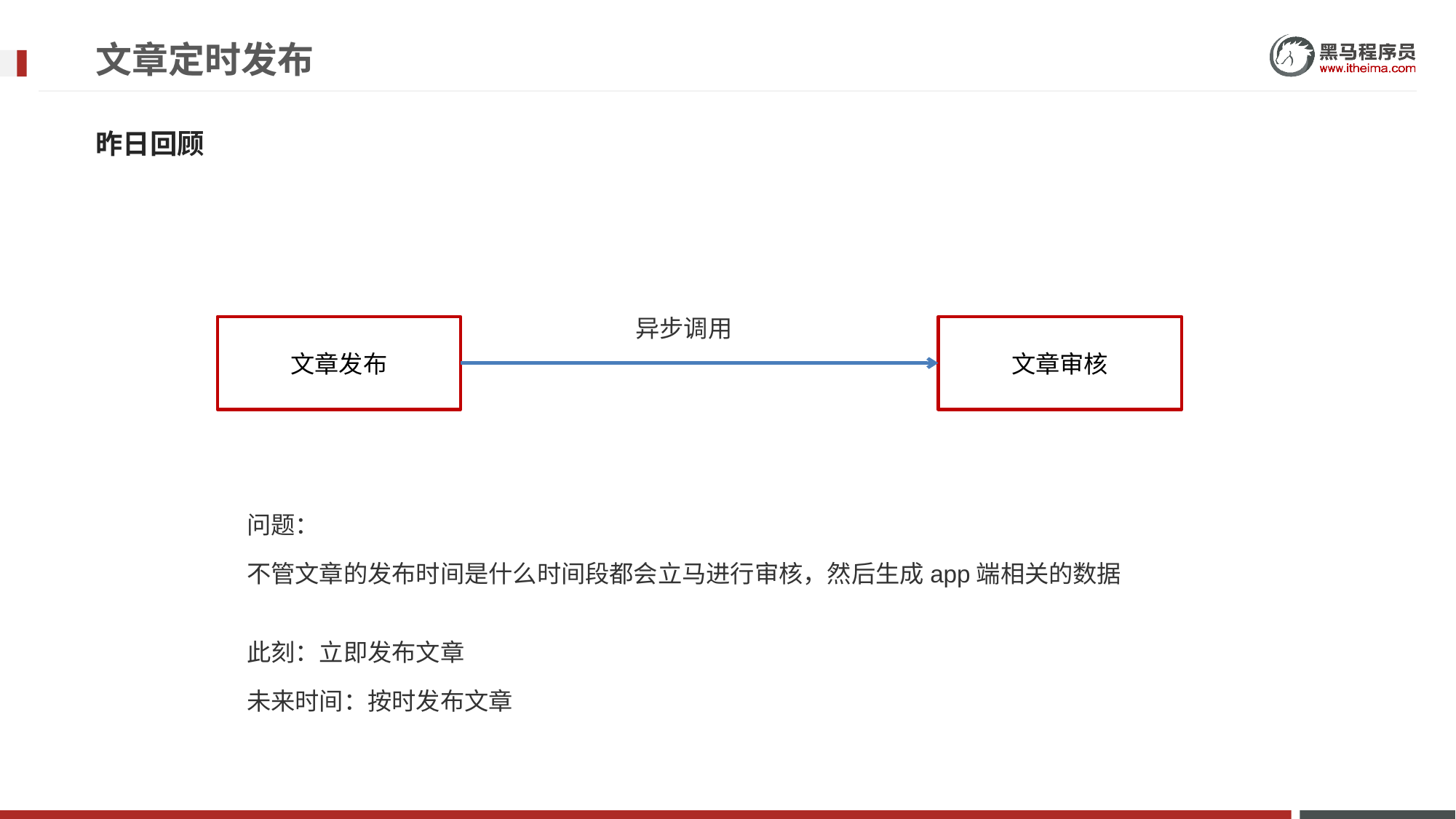

# 文章定时发布
昨日回顾
异步调用
文章发布
文章审核
问题：
不管文章的发布时间是什么时间段都会立马进行审核，然后生成app端相关的数据
此刻：立即发布文章
未来时间：按时发布文章